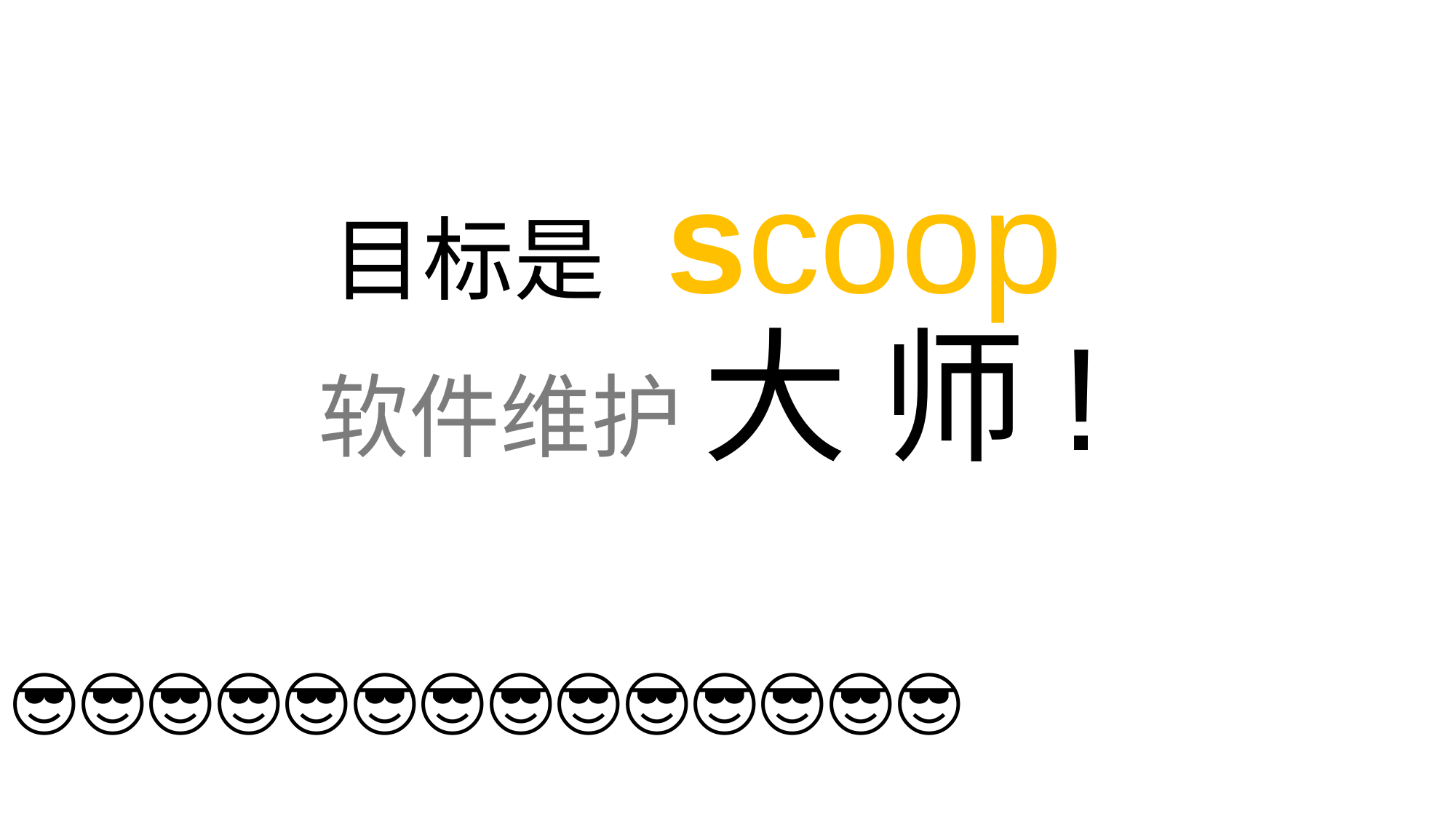

# 目标是 scoop 软件维护 大 师!
😎😎😎😎😎😎😎😎😎😎😎😎😎😎